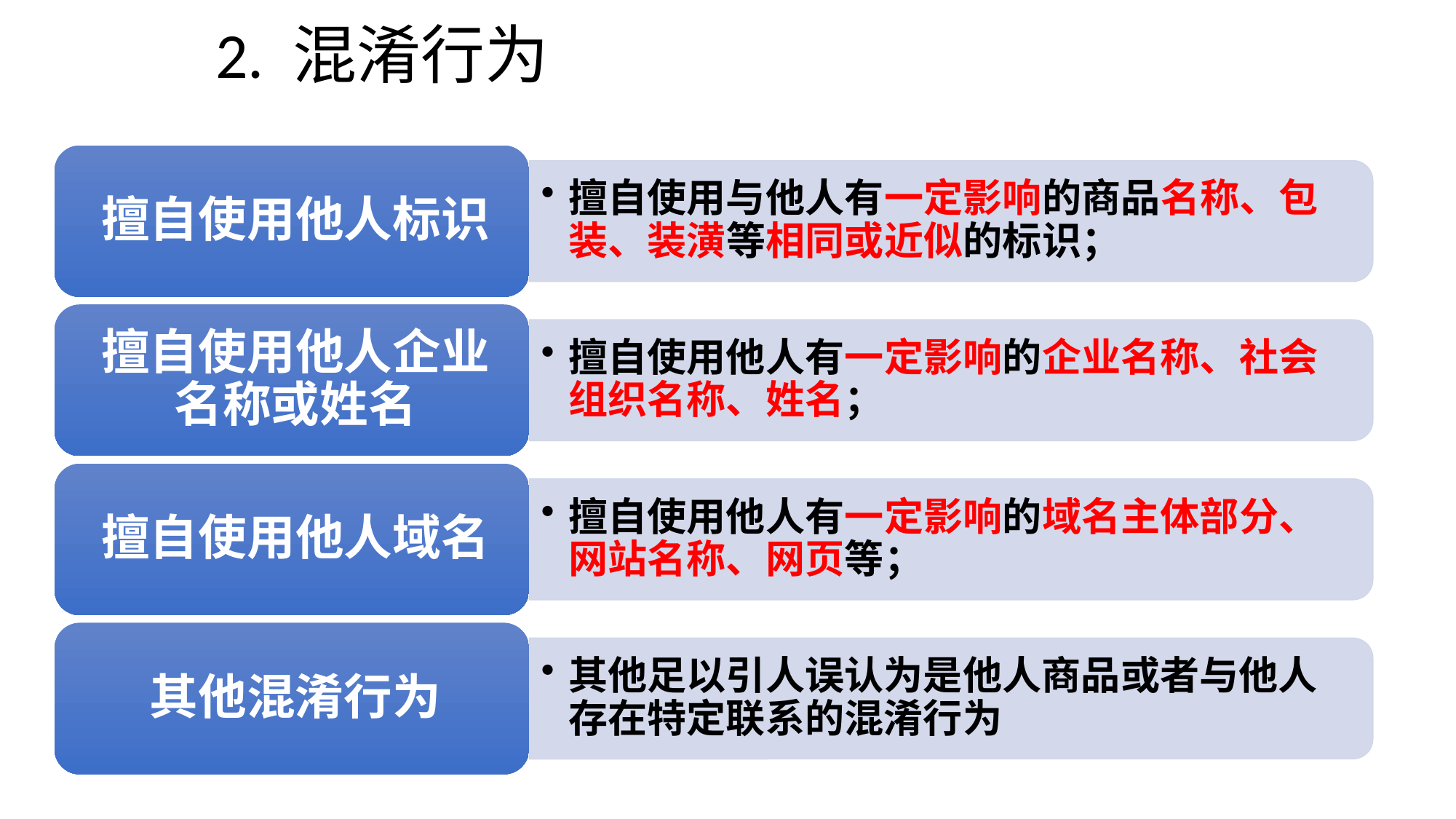

# 2. 混淆行为
擅自使用与他人有一定影响的商品名称、包装、装潢等相同或近似的标识；
擅自使用他人标识
擅自使用他人有一定影响的企业名称、社会组织名称、姓名；
擅自使用他人企业名称或姓名
擅自使用他人有一定影响的域名主体部分、网站名称、网页等；
擅自使用他人域名
其他足以引人误认为是他人商品或者与他人存在特定联系的混淆行为
其他混淆行为